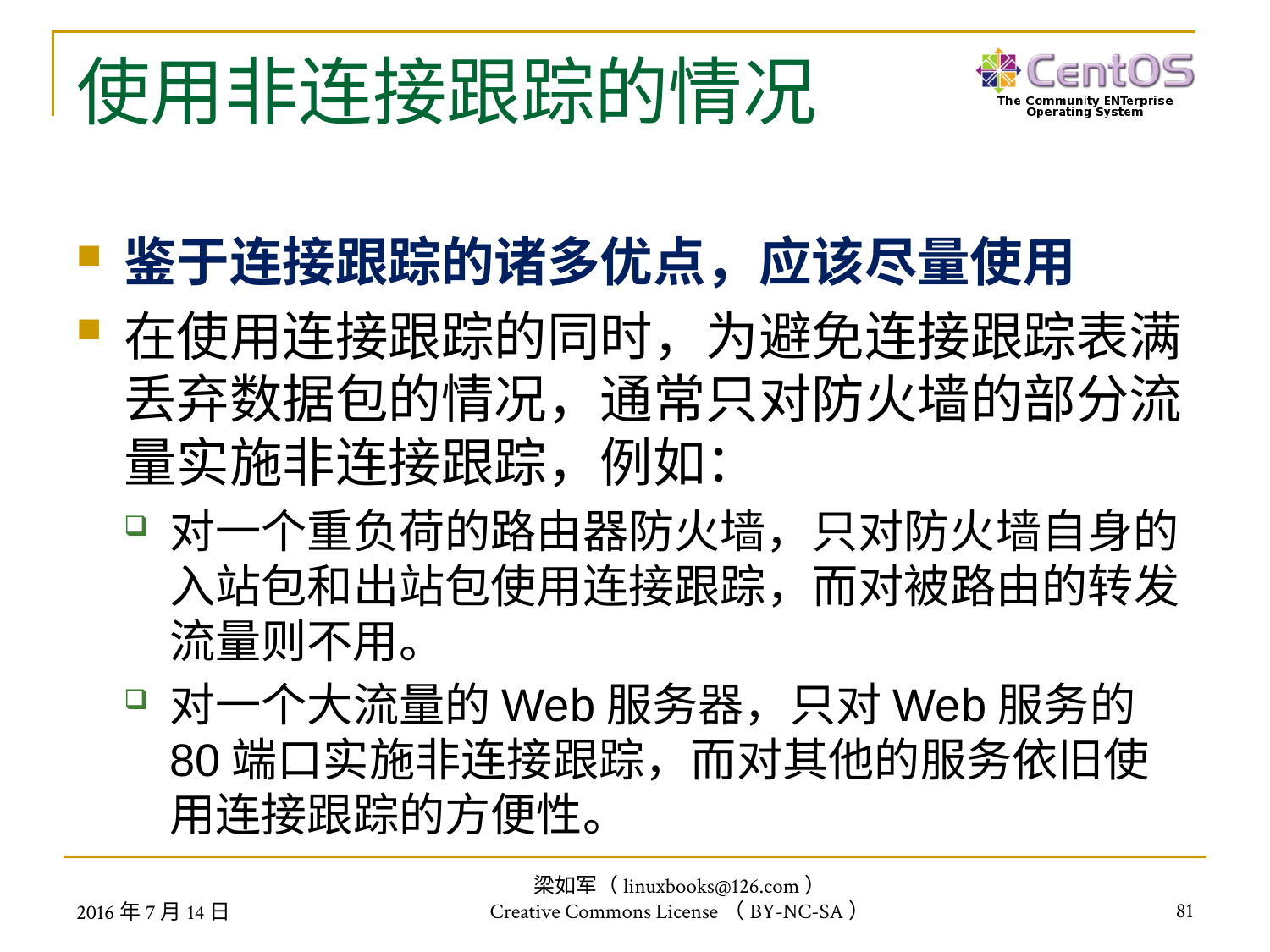

# 使用非连接跟踪的情况
鉴于连接跟踪的诸多优点，应该尽量使用
在使用连接跟踪的同时，为避免连接跟踪表满丢弃数据包的情况，通常只对防火墙的部分流量实施非连接跟踪，例如：
对一个重负荷的路由器防火墙，只对防火墙自身的入站包和出站包使用连接跟踪，而对被路由的转发流量则不用。
对一个大流量的Web服务器，只对Web服务的80端口实施非连接跟踪，而对其他的服务依旧使用连接跟踪的方便性。

梁如军（linuxbooks@126.com）
Creative Commons License（BY-NC-SA）
2016年7月14日
81